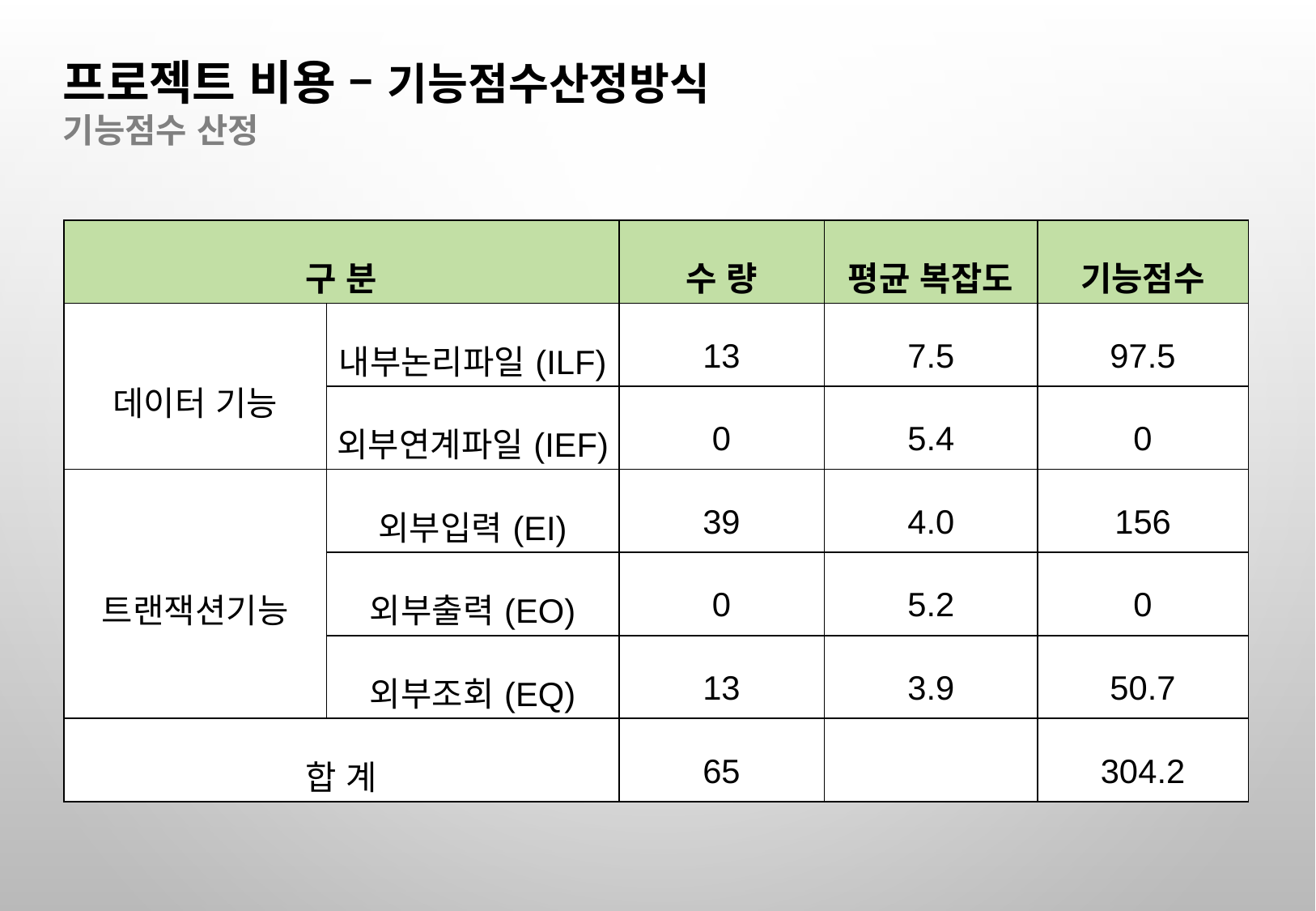

프로젝트 비용 – 기능점수산정방식
기능점수 산정
| 구 분 |  | 수 량 | 평균 복잡도 | 기능점수 |
| --- | --- | --- | --- | --- |
| 데이터 기능 | 내부논리파일(ILF) | 13 | 7.5 | 97.5 |
|  | 외부연계파일(IEF) | 0 | 5.4 | 0 |
| 트랜잭션기능 | 외부입력(EI) | 39 | 4.0 | 156 |
|  | 외부출력(EO) | 0 | 5.2 | 0 |
|  | 외부조회(EQ) | 13 | 3.9 | 50.7 |
| 합 계 |  | 65 |  | 304.2 |
37